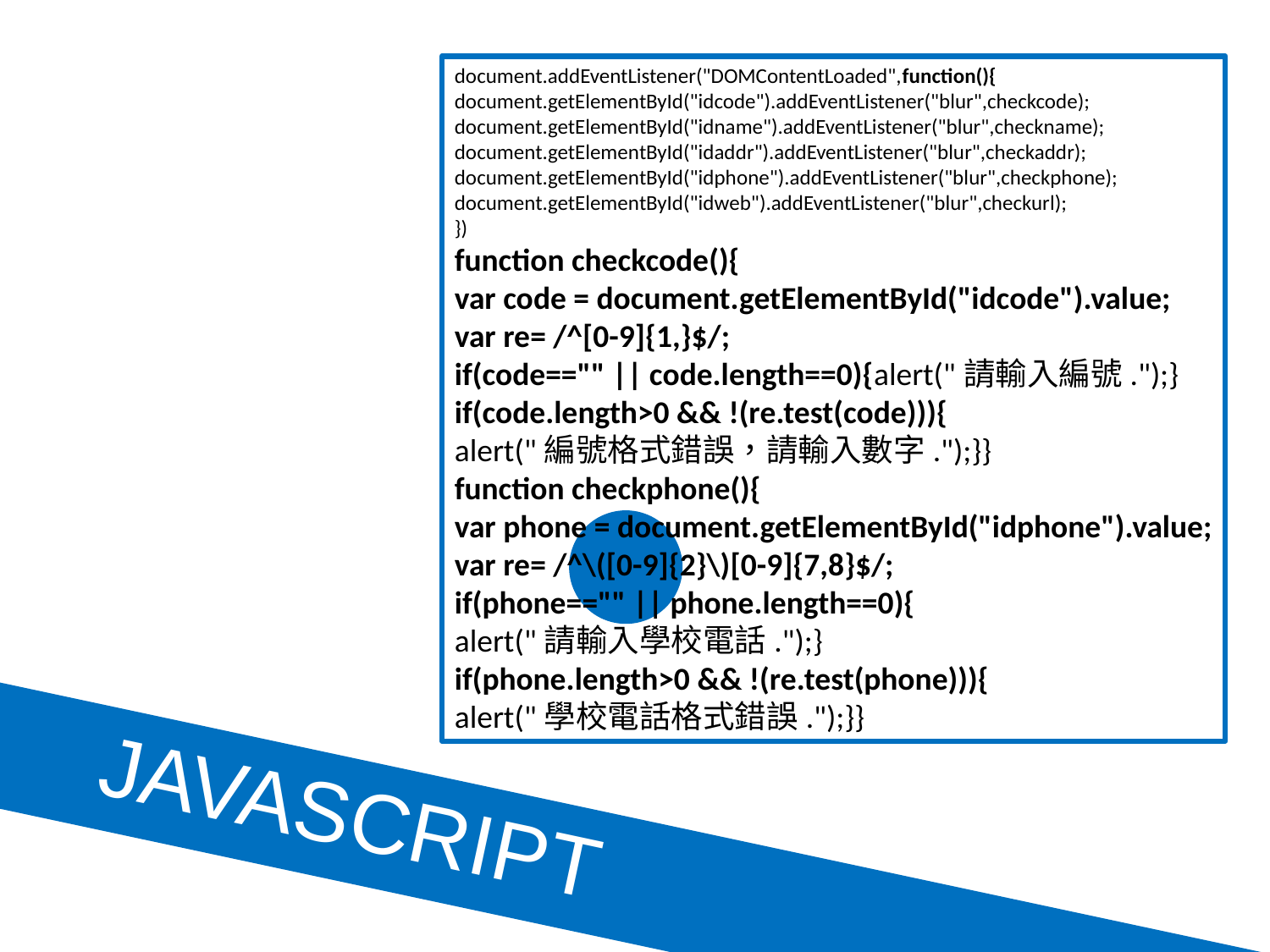

document.addEventListener("DOMContentLoaded",function(){
document.getElementById("idcode").addEventListener("blur",checkcode);
document.getElementById("idname").addEventListener("blur",checkname);
document.getElementById("idaddr").addEventListener("blur",checkaddr);
document.getElementById("idphone").addEventListener("blur",checkphone);
document.getElementById("idweb").addEventListener("blur",checkurl);
})
function checkcode(){
var code = document.getElementById("idcode").value;
var re= /^[0-9]{1,}$/;
if(code=="" || code.length==0){alert("請輸入編號.");}
if(code.length>0 && !(re.test(code))){
alert("編號格式錯誤，請輸入數字.");}}
function checkphone(){
var phone = document.getElementById("idphone").value;
var re= /^\([0-9]{2}\)[0-9]{7,8}$/;
if(phone=="" || phone.length==0){
alert("請輸入學校電話.");}
if(phone.length>0 && !(re.test(phone))){
alert("學校電話格式錯誤.");}}

JAVASCRIPT